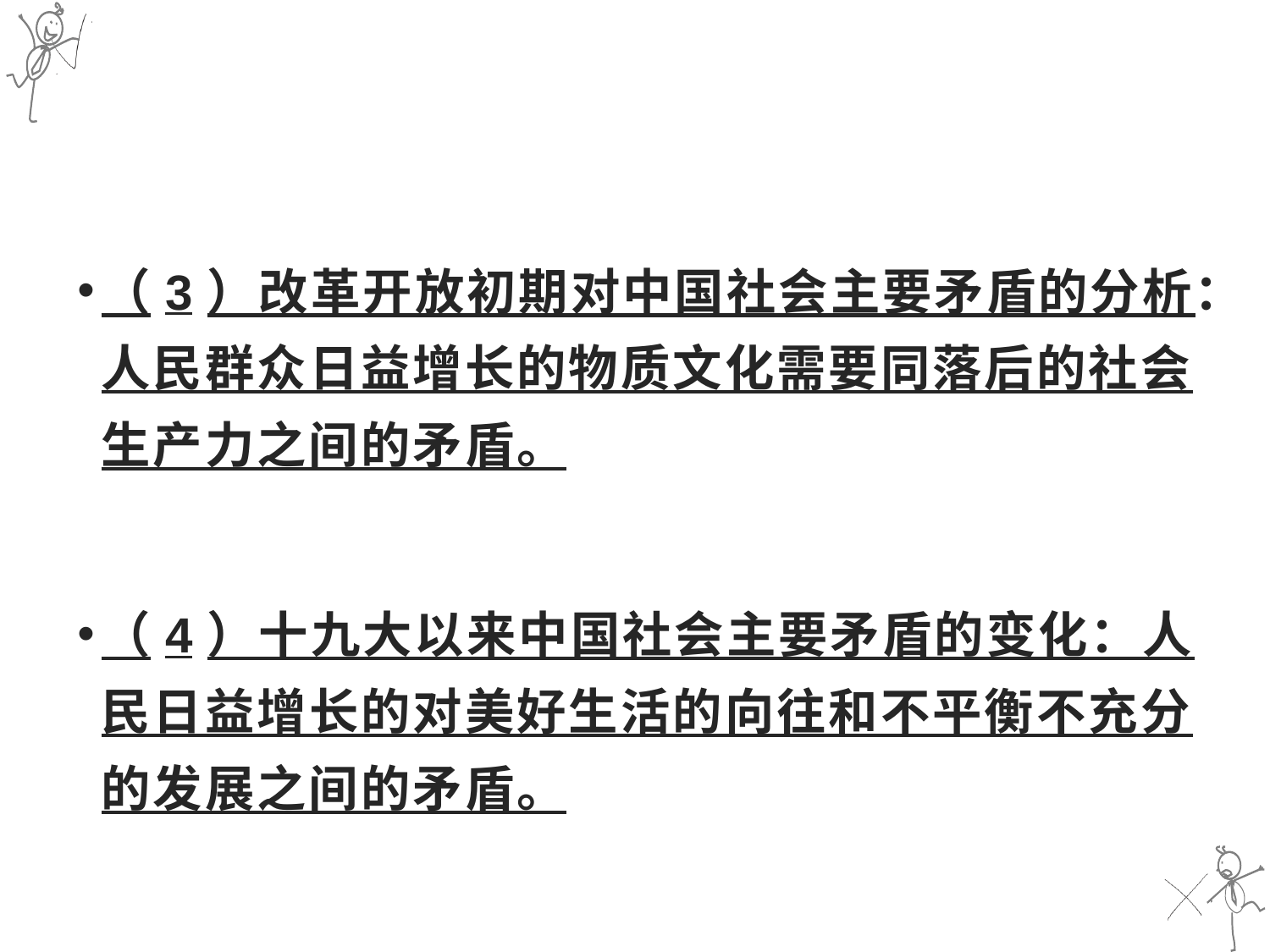

（3）改革开放初期对中国社会主要矛盾的分析：人民群众日益增长的物质文化需要同落后的社会生产力之间的矛盾。

（4）十九大以来中国社会主要矛盾的变化：人民日益增长的对美好生活的向往和不平衡不充分的发展之间的矛盾。